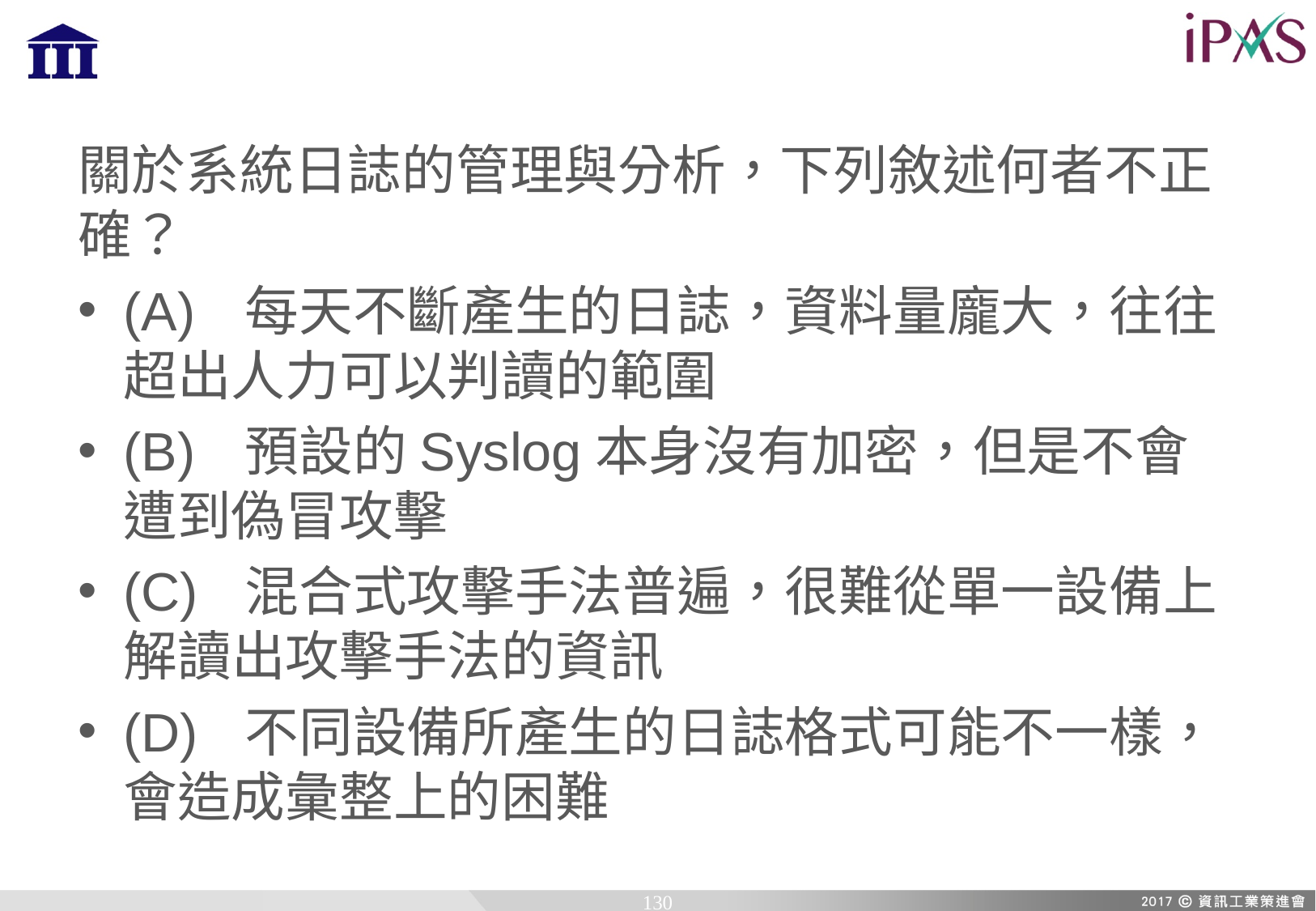

關於系統日誌的管理與分析，下列敘述何者不正確？
(A)	每天不斷產生的日誌，資料量龐大，往往超出人力可以判讀的範圍
(B)	預設的Syslog本身沒有加密，但是不會遭到偽冒攻擊
(C)	混合式攻擊手法普遍，很難從單一設備上解讀出攻擊手法的資訊
(D)	不同設備所產生的日誌格式可能不一樣，會造成彙整上的困難
130